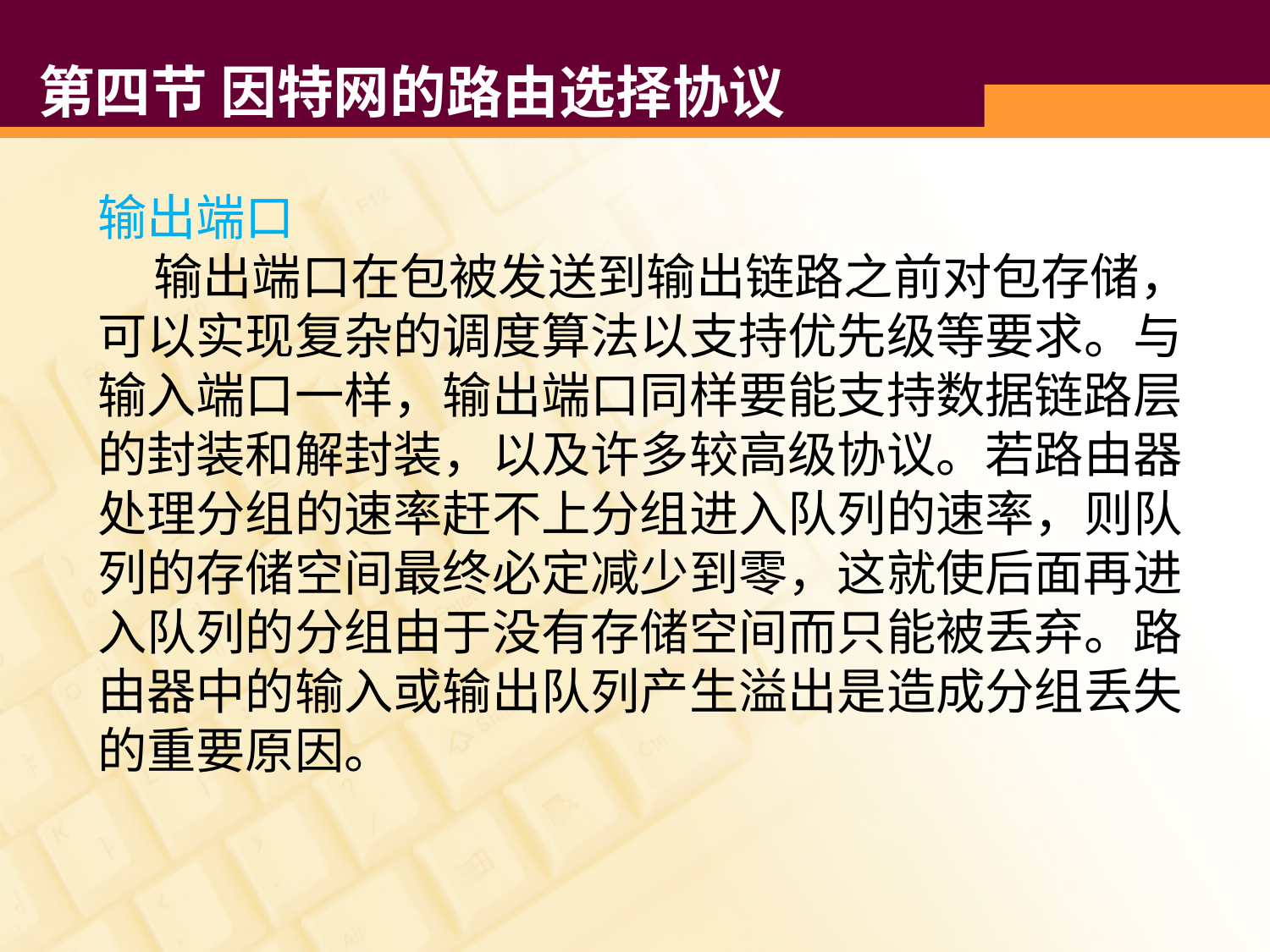

# 第四节 因特网的路由选择协议
输出端口
    输出端口在包被发送到输出链路之前对包存储，可以实现复杂的调度算法以支持优先级等要求。与输入端口一样，输出端口同样要能支持数据链路层的封装和解封装，以及许多较高级协议。若路由器处理分组的速率赶不上分组进入队列的速率，则队列的存储空间最终必定减少到零，这就使后面再进入队列的分组由于没有存储空间而只能被丢弃。路由器中的输入或输出队列产生溢出是造成分组丢失的重要原因。